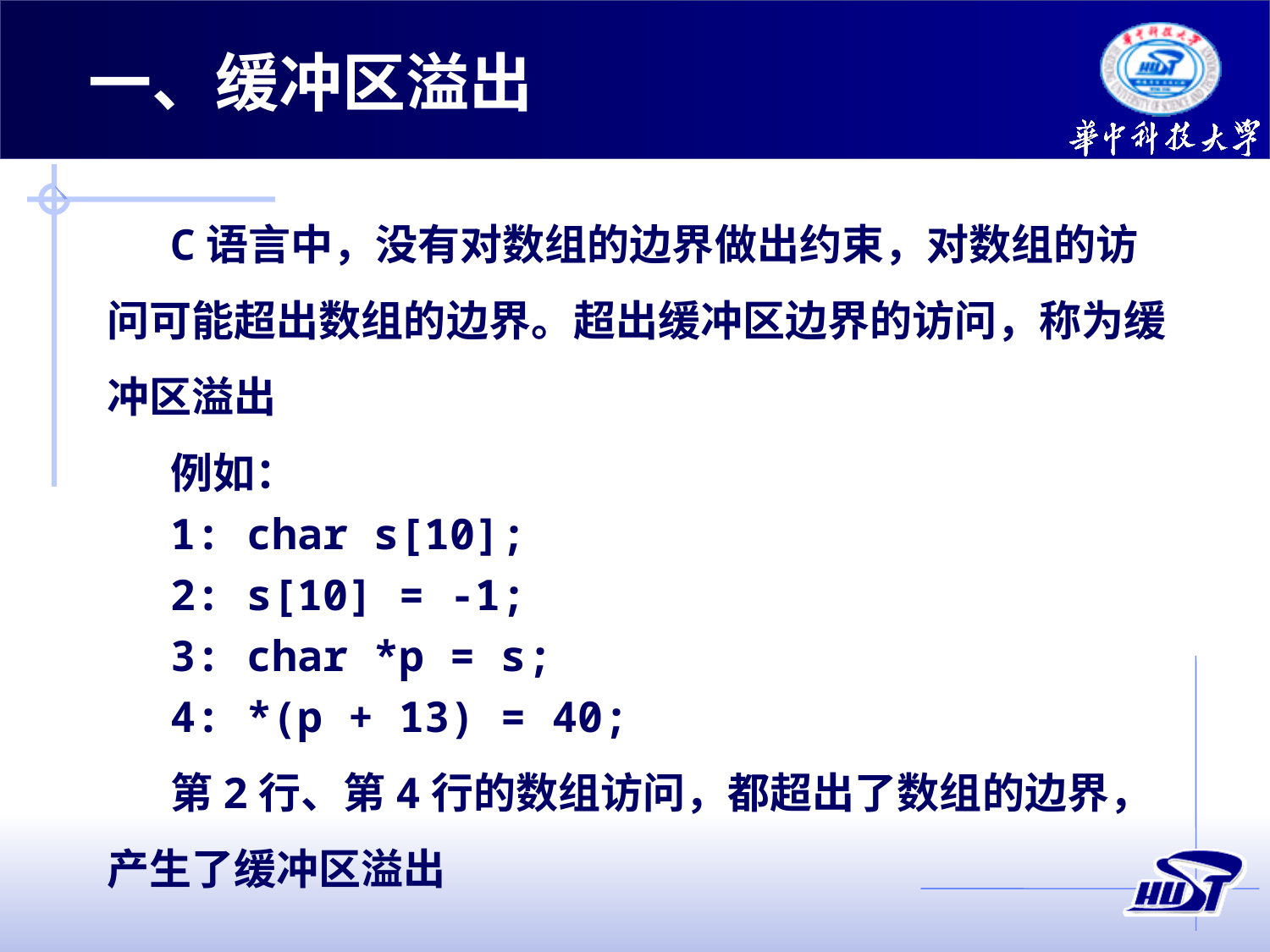

一、缓冲区溢出
C语言中，没有对数组的边界做出约束，对数组的访问可能超出数组的边界。超出缓冲区边界的访问，称为缓冲区溢出
例如：
1: char s[10];
2: s[10] = -1;
3: char *p = s;
4: *(p + 13) = 40;
第2行、第4行的数组访问，都超出了数组的边界，产生了缓冲区溢出